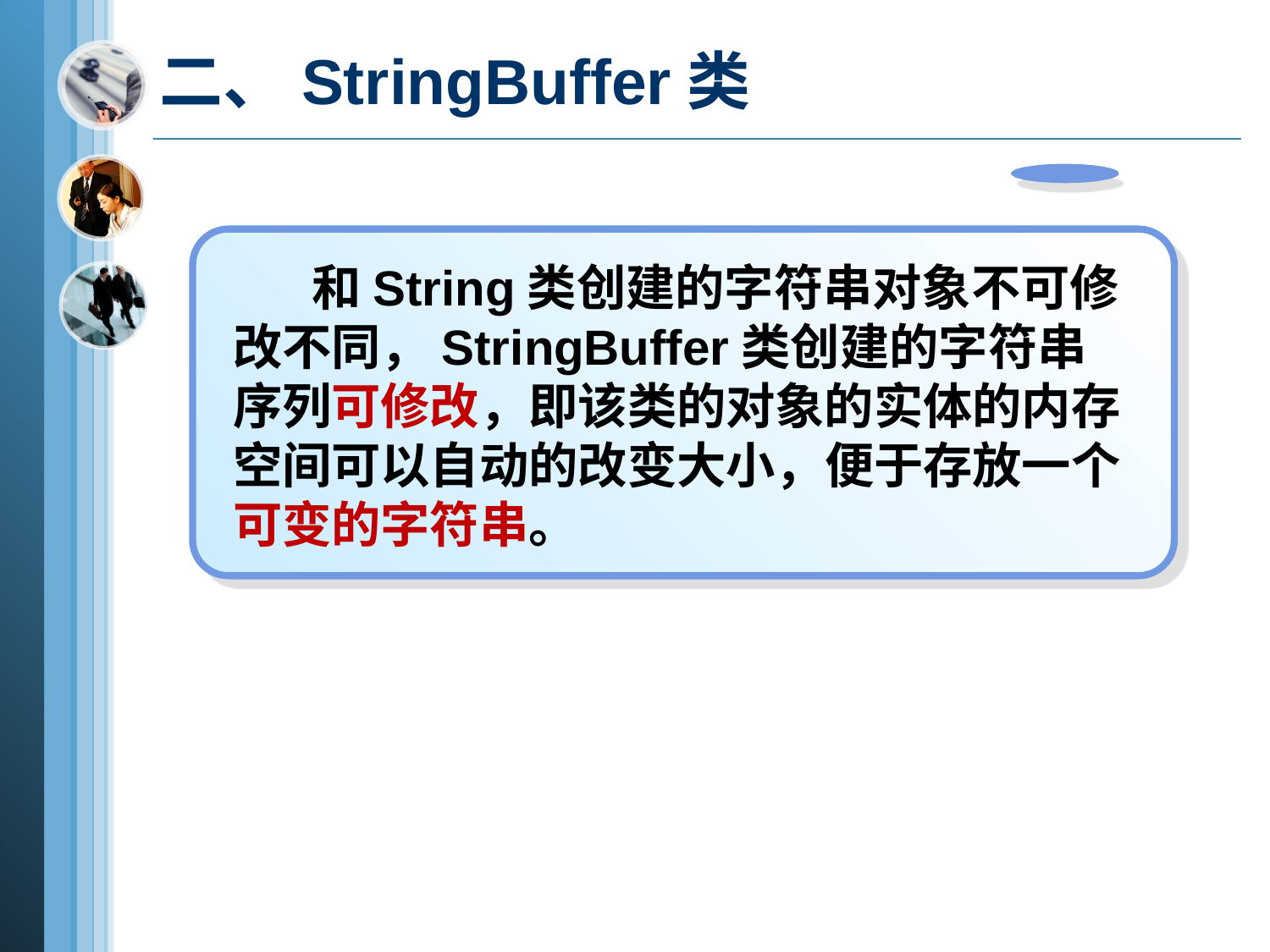

# 二、StringBuffer类

      和String类创建的字符串对象不可修改不同，StringBuffer类创建的字符串序列可修改，即该类的对象的实体的内存空间可以自动的改变大小，便于存放一个可变的字符串。